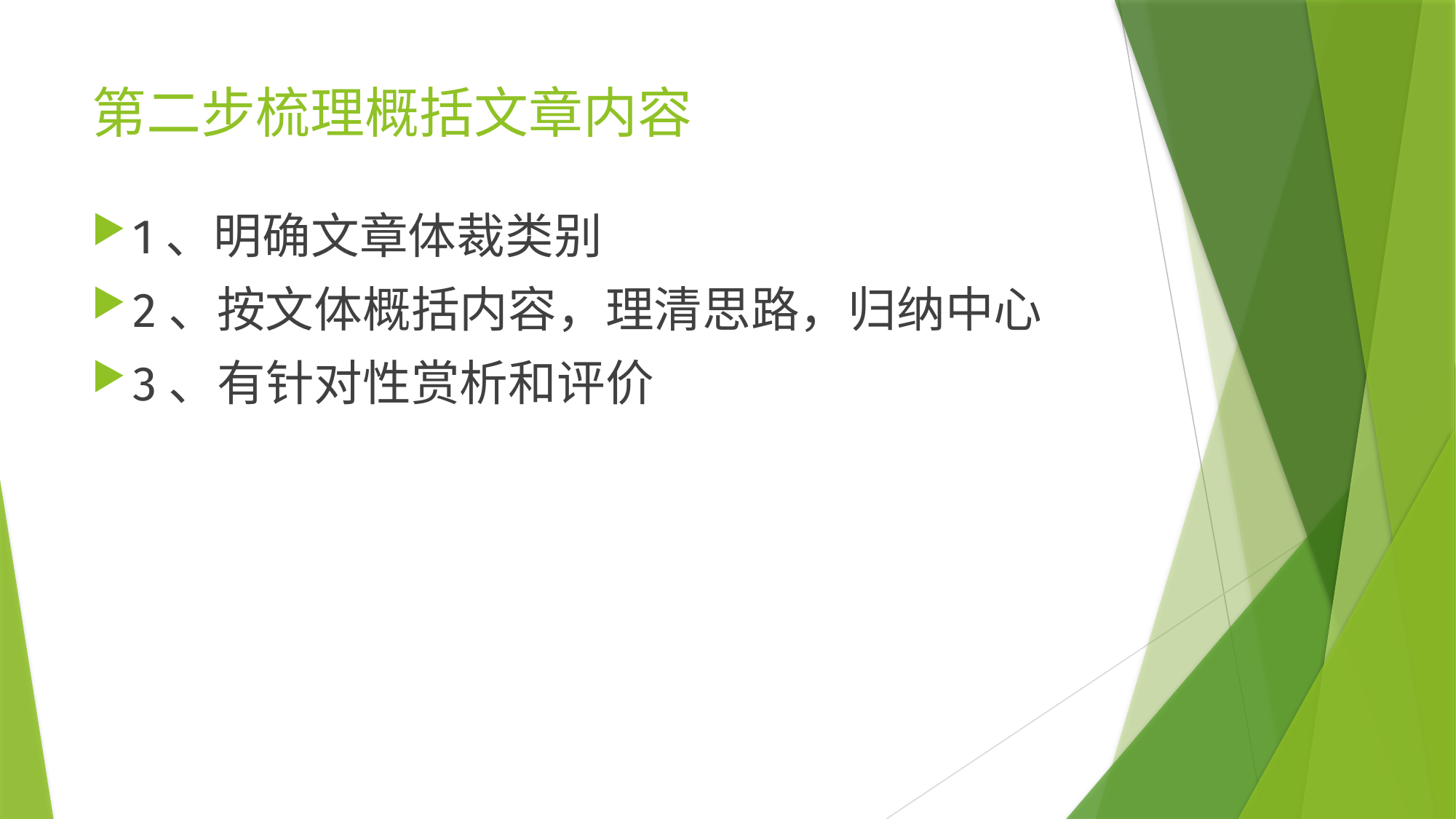

# 第二步梳理概括文章内容
1、明确文章体裁类别
2、按文体概括内容，理清思路，归纳中心
3、有针对性赏析和评价